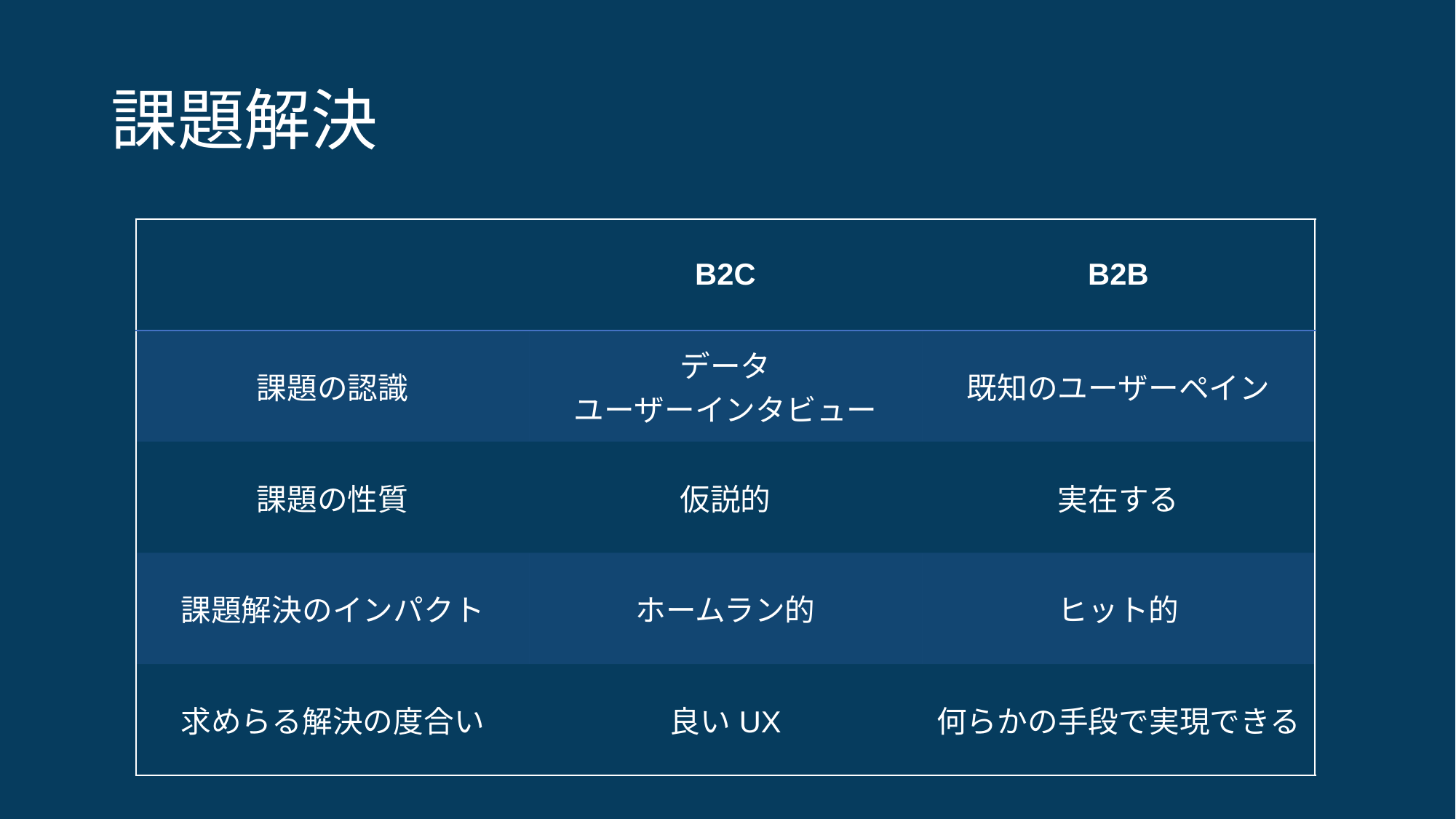

# 課題解決
|  | B2C | B2B |
| --- | --- | --- |
| 課題の認識 | データ ユーザーインタビュー | 既知のユーザーペイン |
| 課題の性質 | 仮説的 | 実在する |
| 課題解決のインパクト | ホームラン的 | ヒット的 |
| 求めらる解決の度合い | 良いUX | 何らかの手段で実現できる |